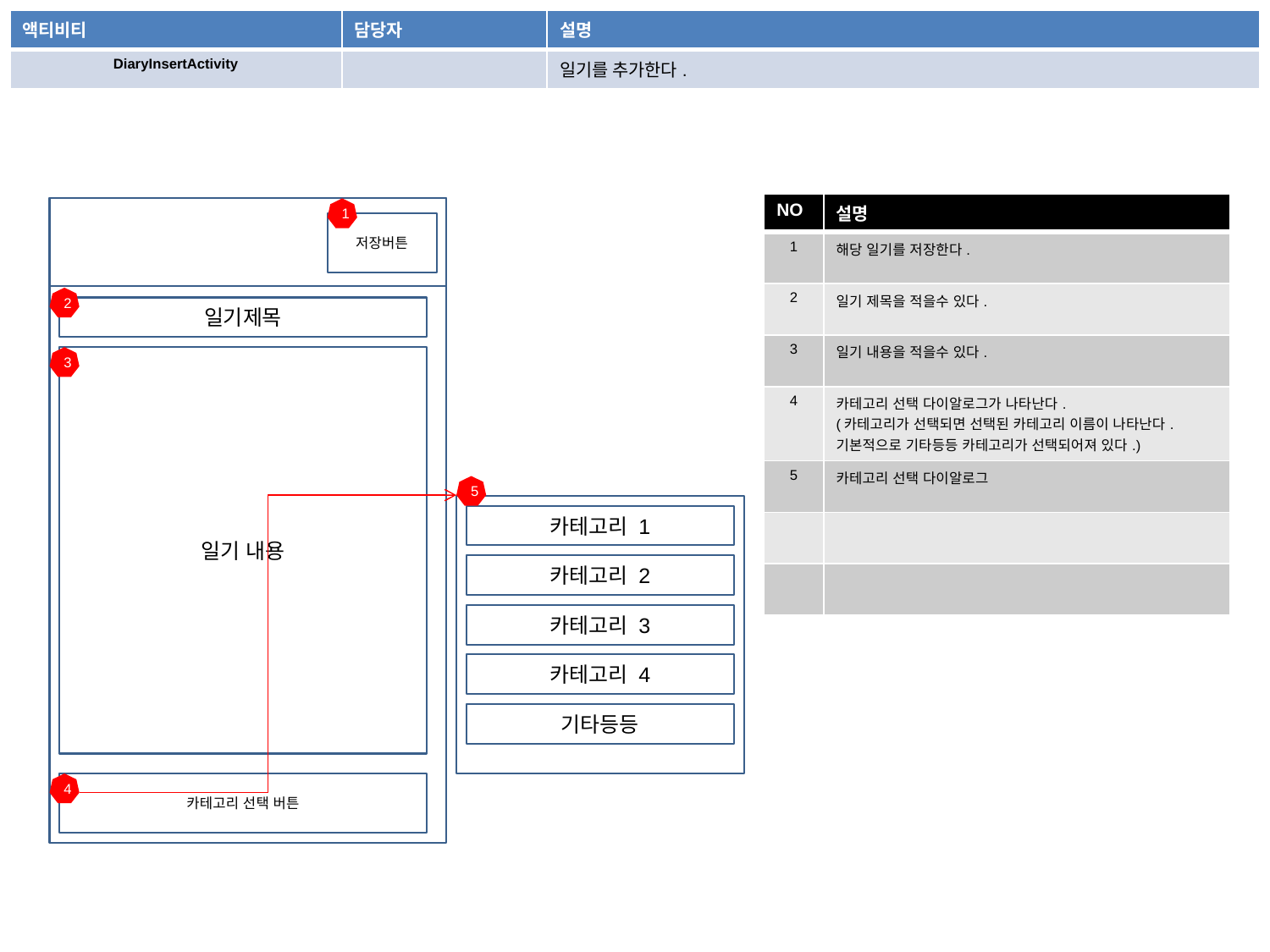

| 액티비티 | 담당자 | 설명 |
| --- | --- | --- |
| DiaryInsertActivity |  | 일기를 추가한다. |
| NO | 설명 |
| --- | --- |
| 1 | 해당 일기를 저장한다. |
| 2 | 일기 제목을 적을수 있다. |
| 3 | 일기 내용을 적을수 있다. |
| 4 | 카테고리 선택 다이알로그가 나타난다. (카테고리가 선택되면 선택된 카테고리 이름이 나타난다. 기본적으로 기타등등 카테고리가 선택되어져 있다.) |
| 5 | 카테고리 선택 다이알로그 |
|  |  |
|  |  |

1
저장버튼
2
일기제목
3
일기 내용
5

카테고리 1
카테고리 2
카테고리 3
카테고리 4
기타등등
4
카테고리 선택 버튼